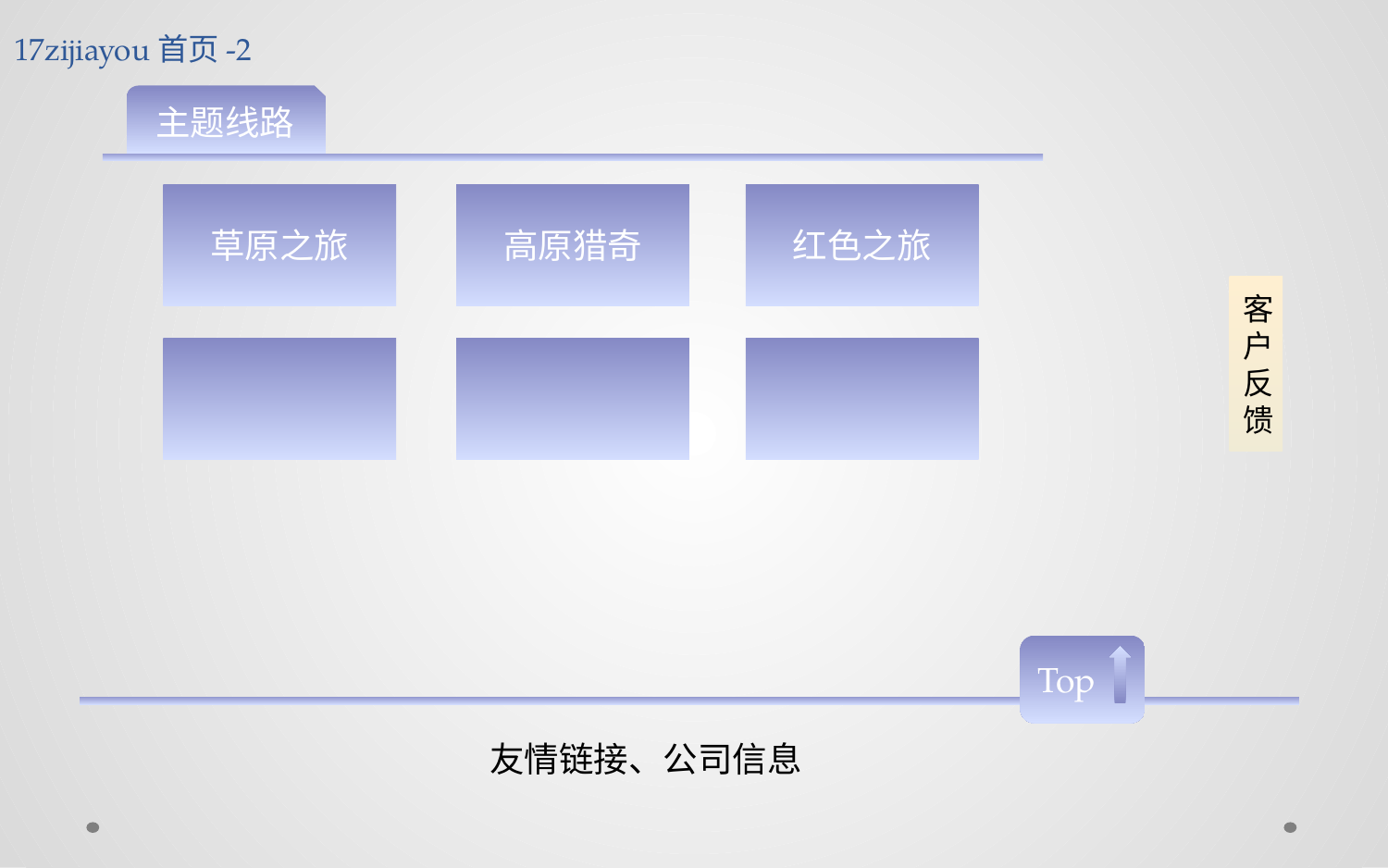

# 17zijiayou首页-2
主题线路

草原之旅
高原猎奇
红色之旅
客户反馈

Top

友情链接、公司信息